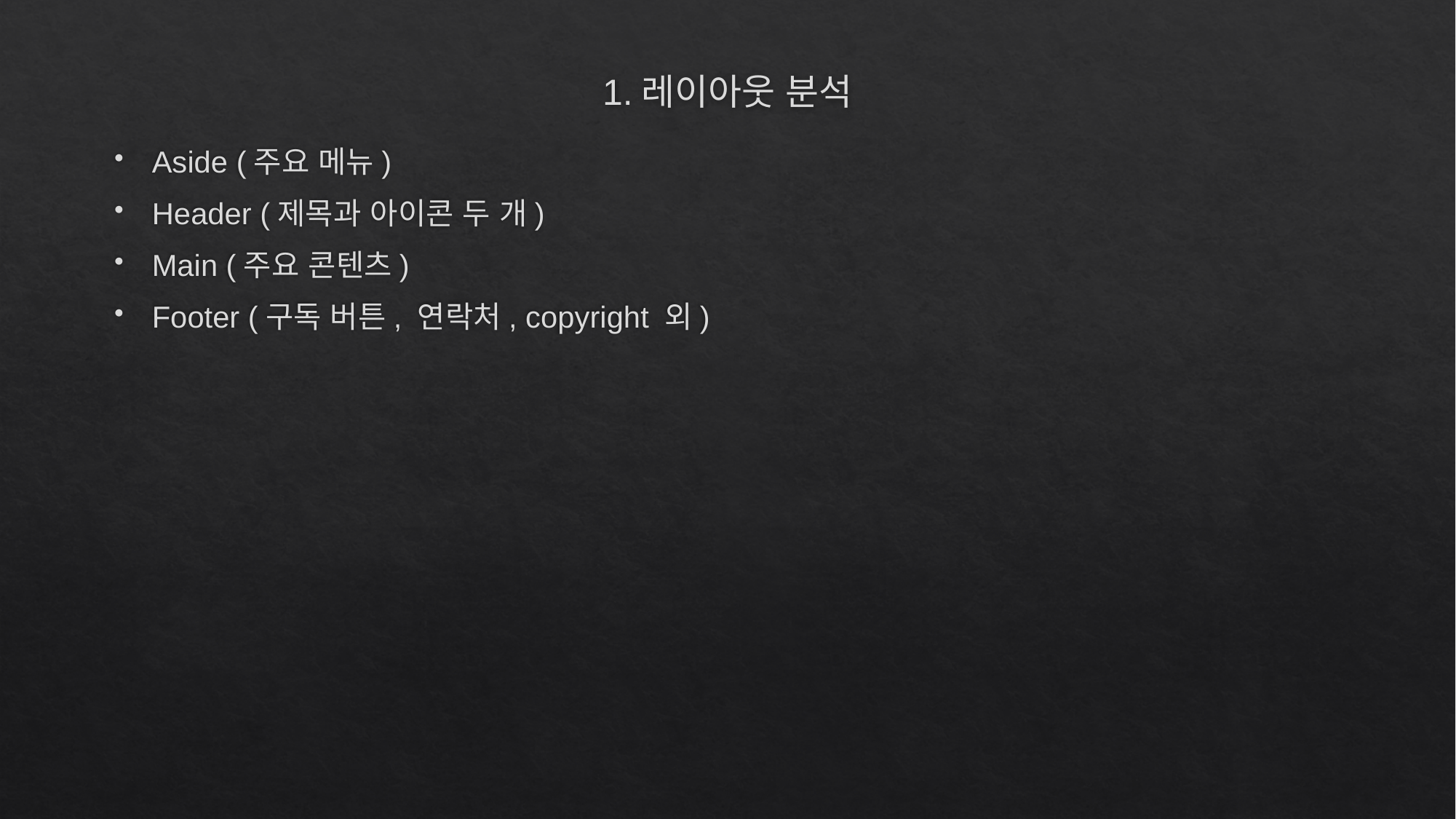

# 1.레이아웃 분석
Aside (주요 메뉴)
Header (제목과 아이콘 두 개)
Main (주요 콘텐츠)
Footer (구독 버튼, 연락처, copyright 외)